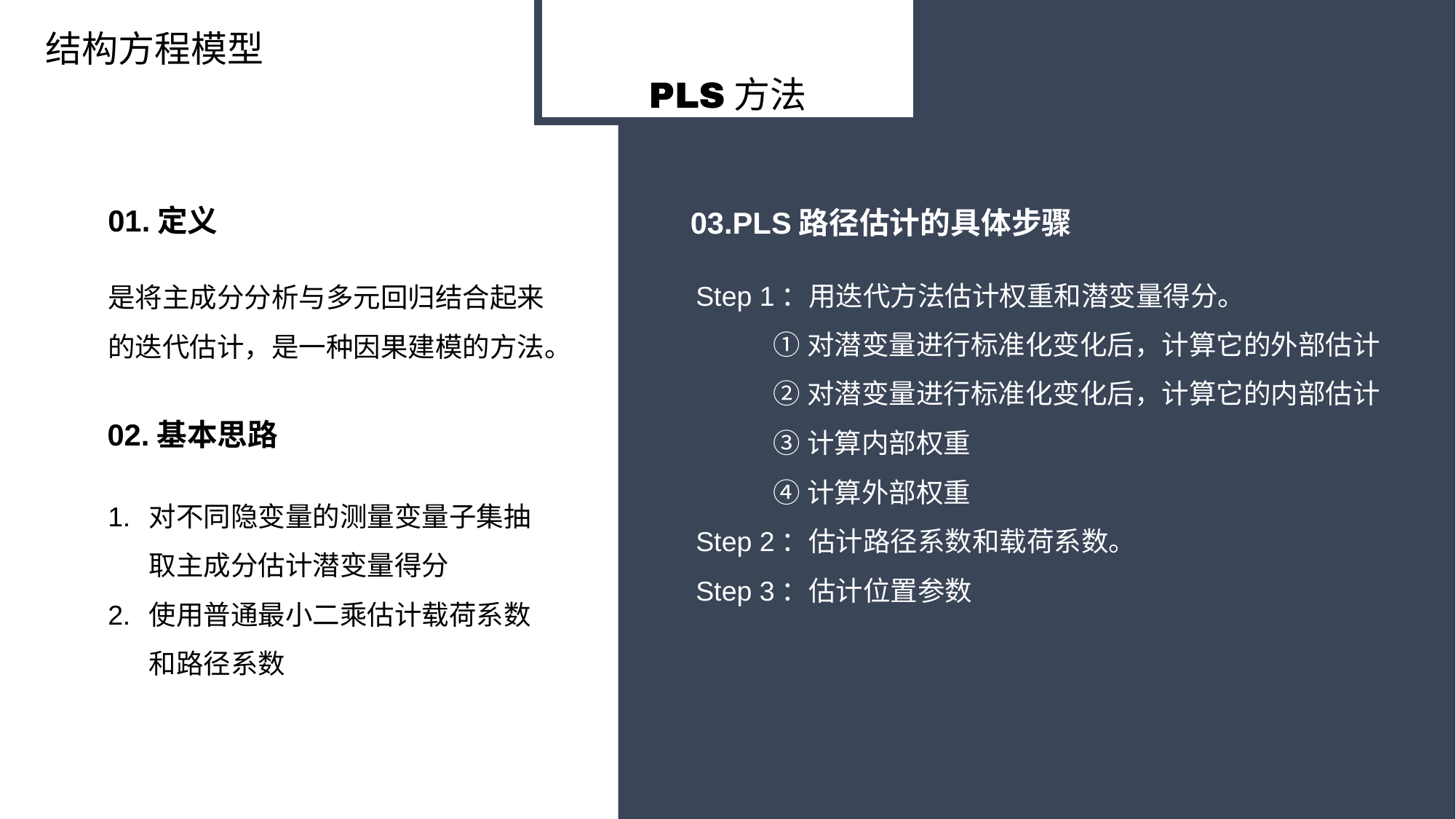

结构方程模型

PLS方法
01.定义
03.PLS路径估计的具体步骤
Step 1：用迭代方法估计权重和潜变量得分。
	①对潜变量进行标准化变化后，计算它的外部估计
	②对潜变量进行标准化变化后，计算它的内部估计
	③计算内部权重
	④计算外部权重
Step 2：估计路径系数和载荷系数。
Step 3：估计位置参数
是将主成分分析与多元回归结合起来的迭代估计，是一种因果建模的方法。
02.基本思路
对不同隐变量的测量变量子集抽取主成分估计潜变量得分
使用普通最小二乘估计载荷系数和路径系数